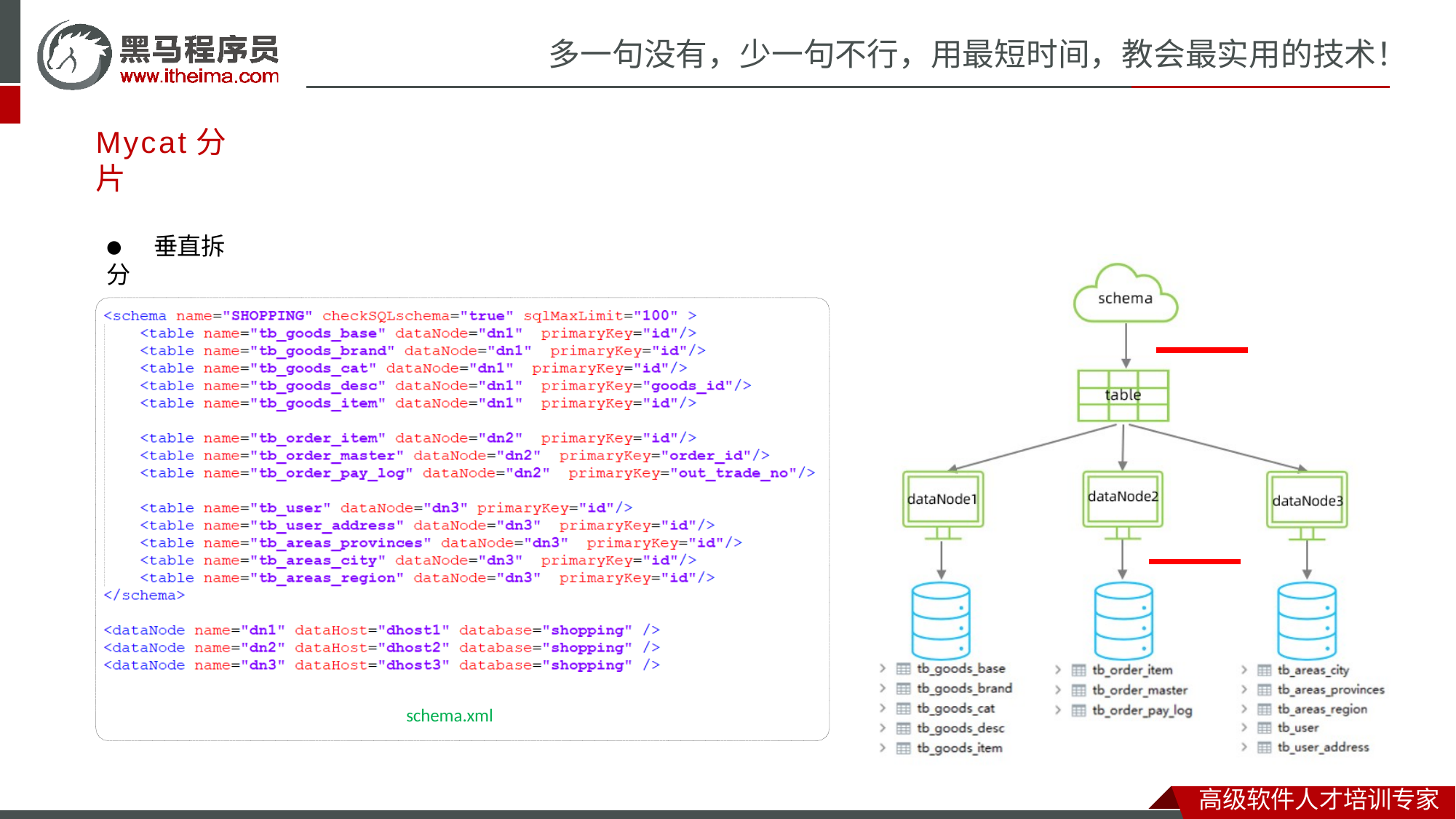

# 多一句没有，少一句不行，用最短时间，教会最实用的技术！

Mycat分片
⚫	垂直拆分

配置

schema.xml
server.xml
高级软件人才培训专家